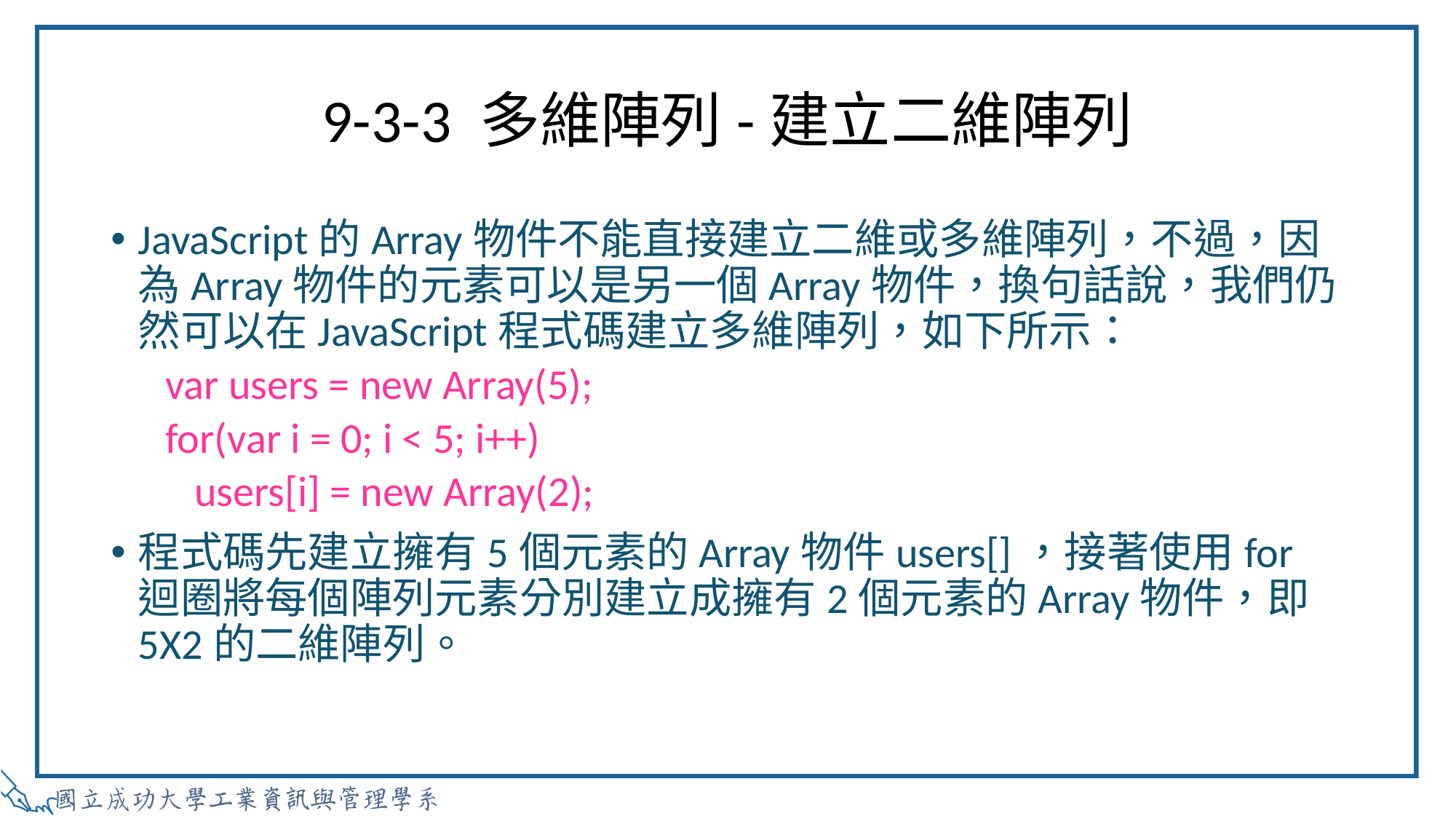

# 9-3-3 多維陣列-建立二維陣列
JavaScript的Array物件不能直接建立二維或多維陣列，不過，因為Array物件的元素可以是另一個Array物件，換句話說，我們仍然可以在JavaScript程式碼建立多維陣列，如下所示：
var users = new Array(5);
for(var i = 0; i < 5; i++)
   users[i] = new Array(2);
程式碼先建立擁有5個元素的Array物件users[]，接著使用for迴圈將每個陣列元素分別建立成擁有2個元素的Array物件，即5X2的二維陣列。